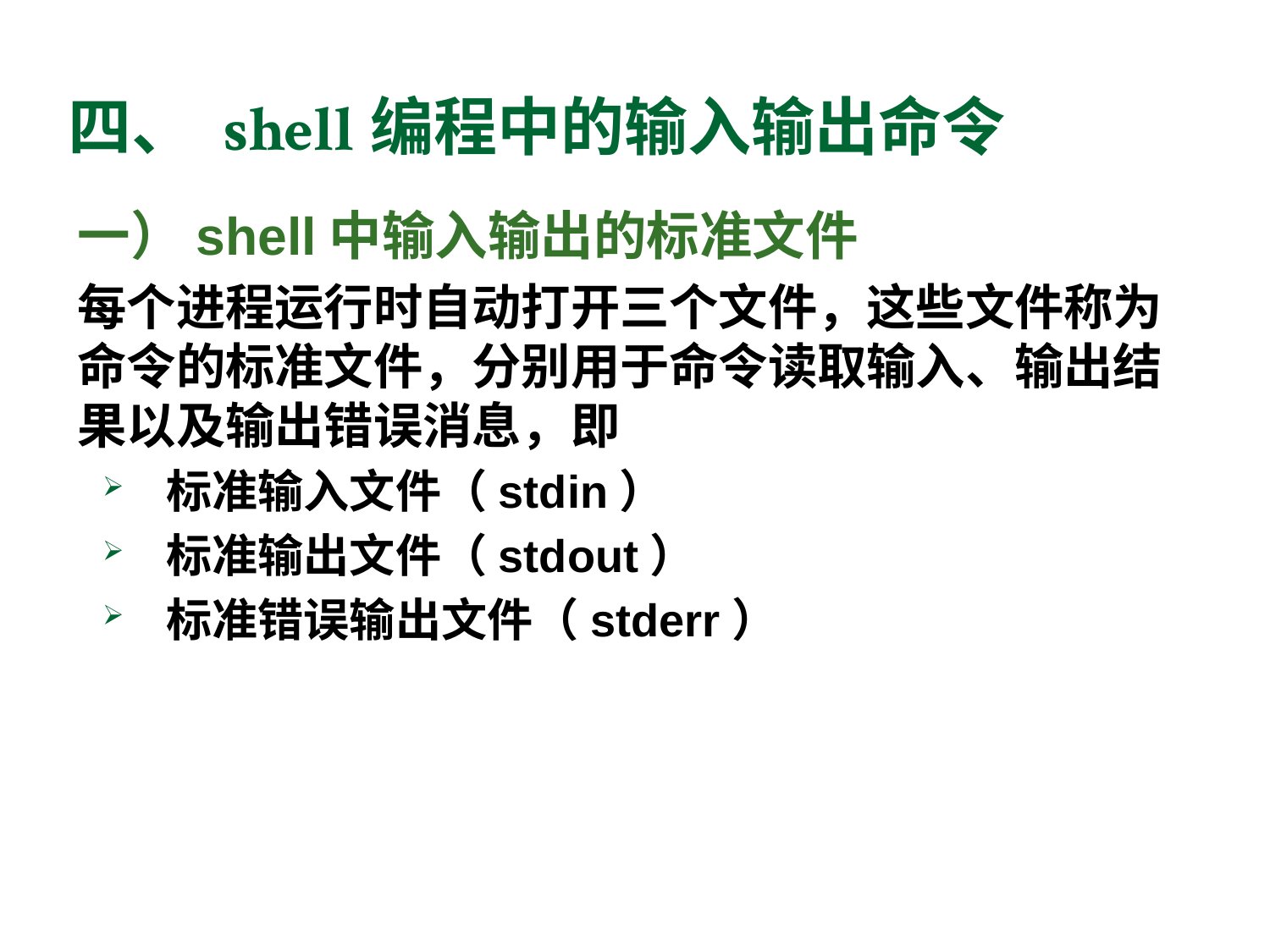

# 四、 shell编程中的输入输出命令
一）shell中输入输出的标准文件
每个进程运行时自动打开三个文件，这些文件称为命令的标准文件，分别用于命令读取输入、输出结果以及输出错误消息，即
标准输入文件（stdin）
标准输出文件（stdout）
标准错误输出文件（stderr）